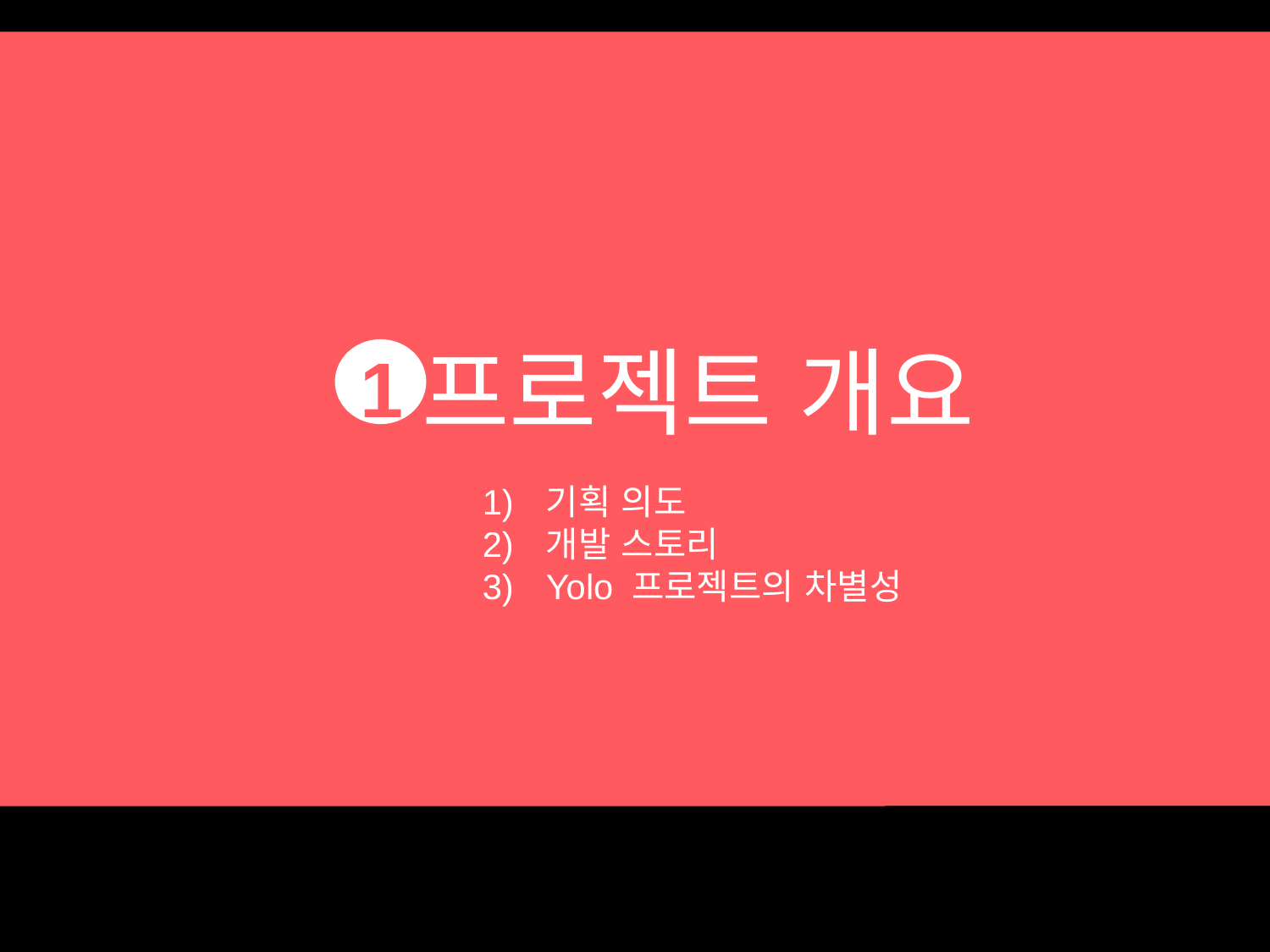

프로젝트 개요
1

기획 의도
개발 스토리
Yolo 프로젝트의 차별성